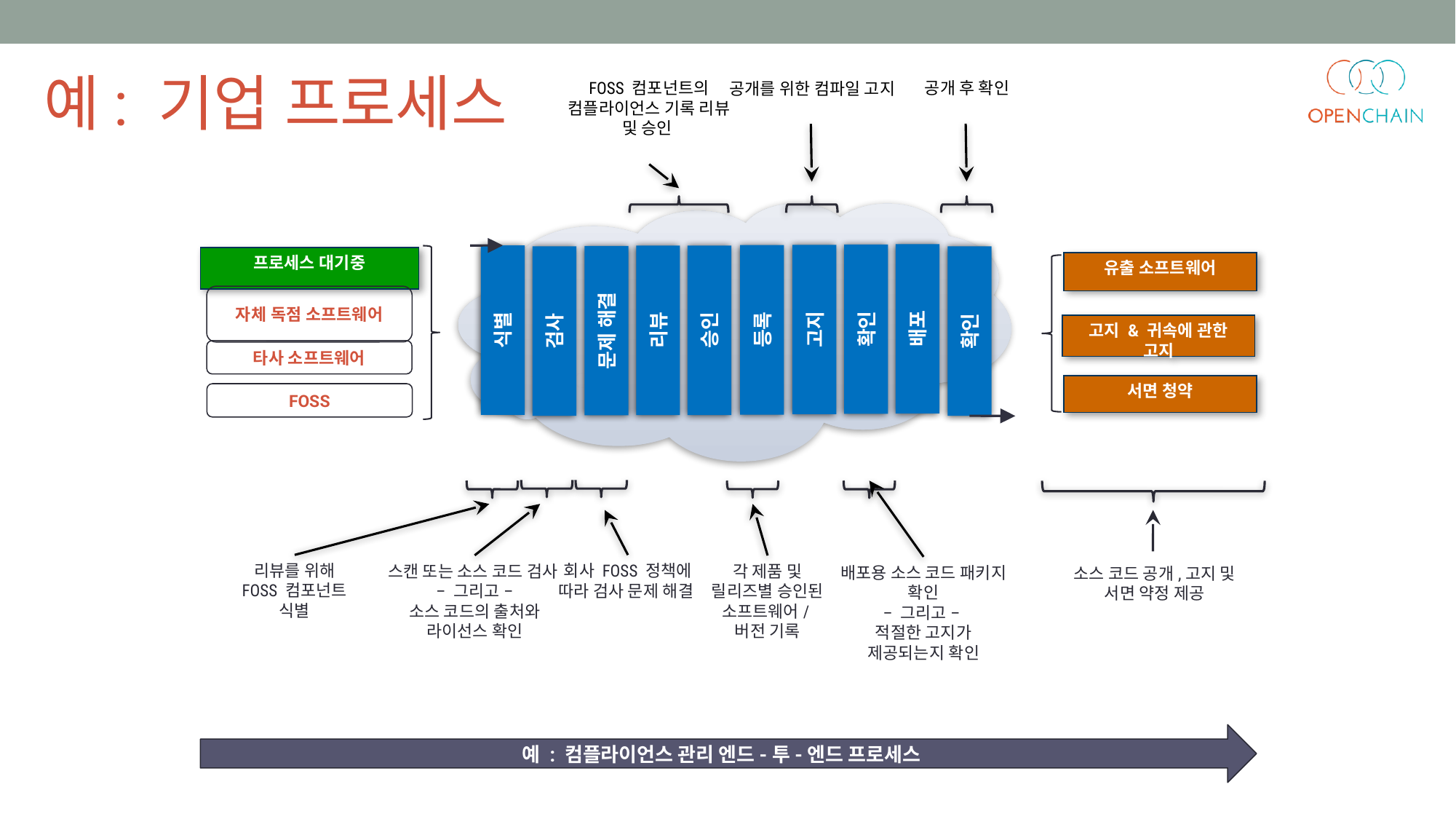

예: 기업 프로세스
FOSS 컴포넌트의 컴플라이언스 기록 리뷰 및 승인

공개 후 확인

공개를 위한 컴파일 고지

프로세스 대기중

유출 소프트웨어

자체 독점 소프트웨어
배포
확인
고지
등록
식별
리뷰
승인
문제 해결
검사
확인
고지 & 귀속에 관한 고지
타사 소프트웨어
서면 청약

FOSS

리뷰를 위해 FOSS 컴포넌트 식별
회사 FOSS 정책에 따라 검사 문제 해결

스캔 또는 소스 코드 검사
– 그리고 –
소스 코드의 출처와 라이선스 확인

각 제품 및 릴리즈별 승인된 소프트웨어/버전 기록

배포용 소스 코드 패키지 확인
– 그리고 –
적절한 고지가 제공되는지 확인

소스 코드 공개,고지 및 서면 약정 제공

예 : 컴플라이언스 관리 엔드-투-엔드 프로세스